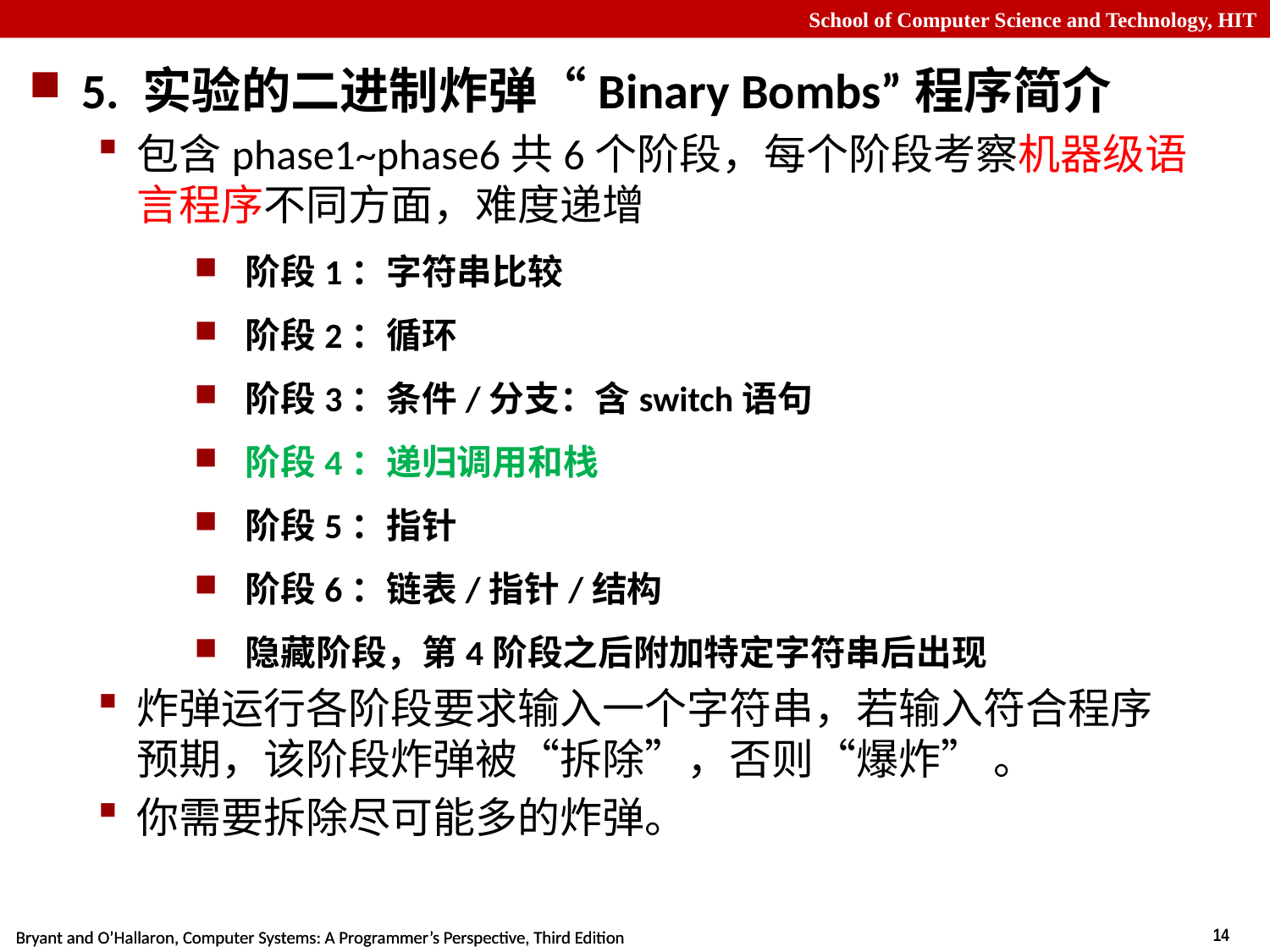

5. 实验的二进制炸弹“Binary Bombs”程序简介
包含phase1~phase6共6个阶段，每个阶段考察机器级语言程序不同方面，难度递增
阶段1：字符串比较
阶段2：循环
阶段3：条件/分支：含switch语句
阶段4：递归调用和栈
阶段5：指针
阶段6：链表/指针/结构
隐藏阶段，第4阶段之后附加特定字符串后出现
炸弹运行各阶段要求输入一个字符串，若输入符合程序预期，该阶段炸弹被“拆除”，否则“爆炸” 。
你需要拆除尽可能多的炸弹。